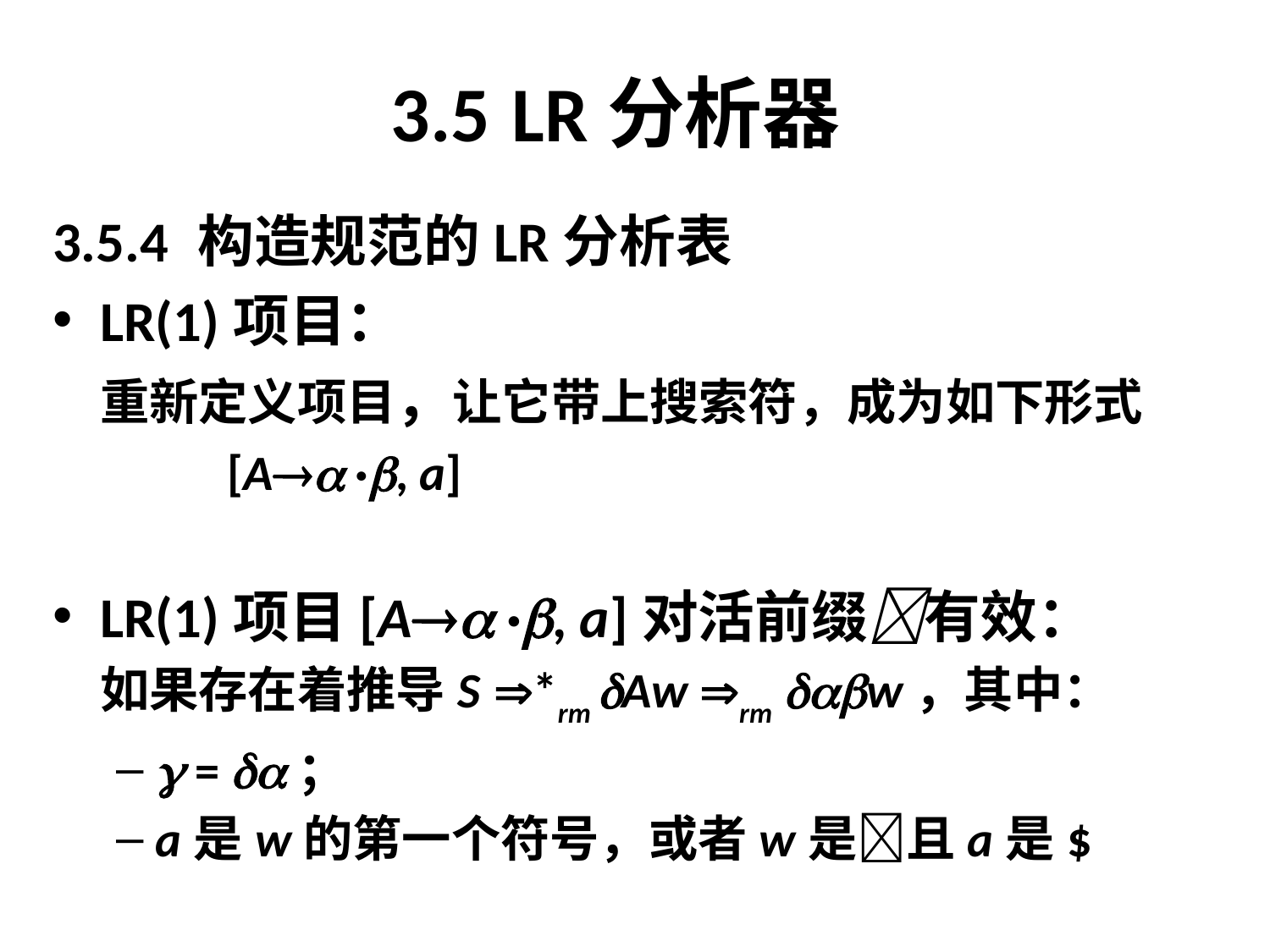

# 3.5 LR分析器
3.5.4 构造规范的LR分析表
LR(1)项目：
	重新定义项目，让它带上搜索符，成为如下形式
		[A→α ·β, a]

LR(1)项目[A→α ·β, a]对活前缀γ有效：
	如果存在着推导S ⇒*rm δAw ⇒rm δαβw，其中：
γ = δα；
a是w的第一个符号，或者w是ε且a是$